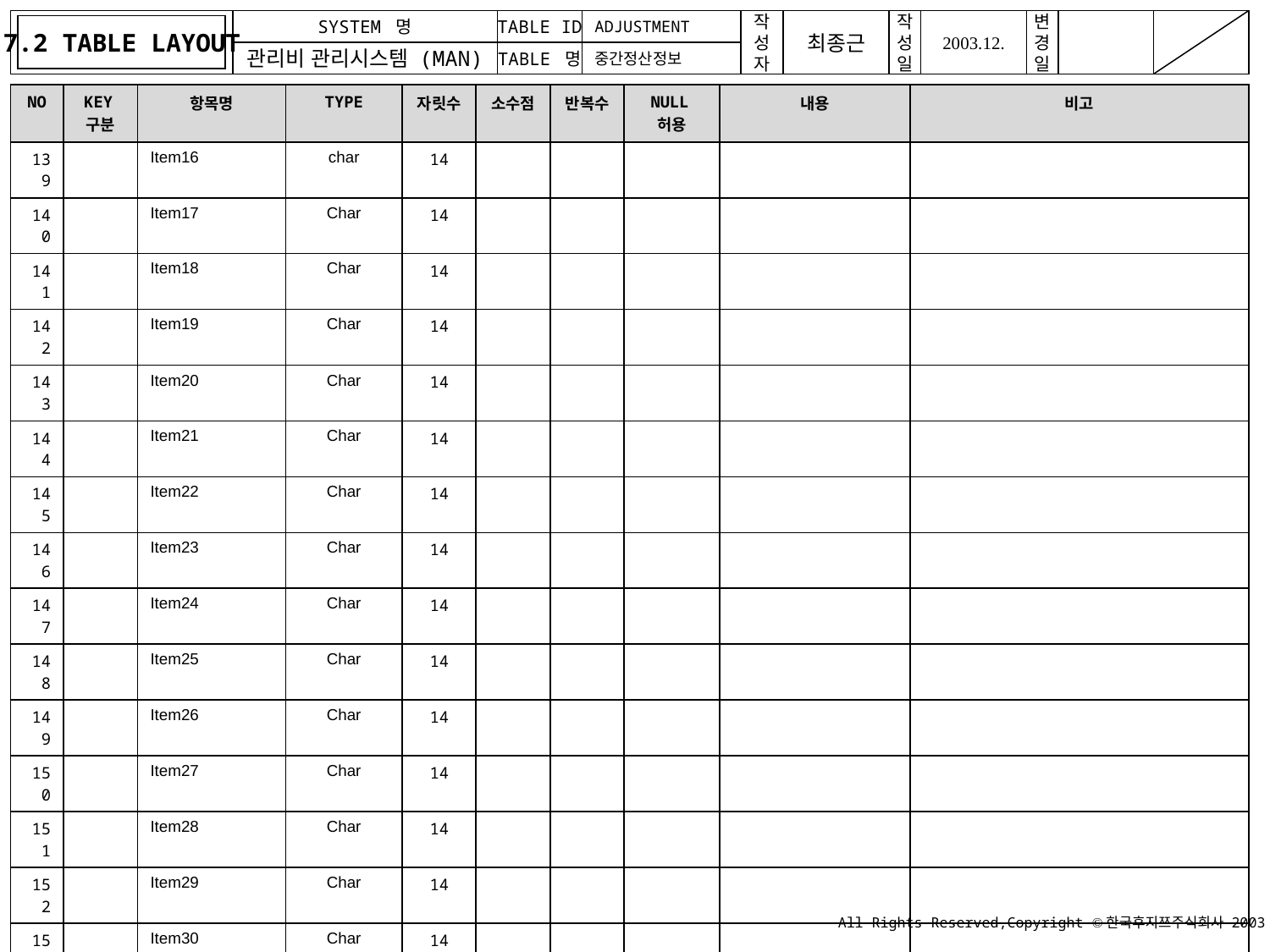

7.2 TABLE LAYOUT
ADJUSTMENT
중간정산정보
| NO | KEY구분 | 항목명 | TYPE | 자릿수 | 소수점 | 반복수 | NULL허용 | 내용 | 비고 |
| --- | --- | --- | --- | --- | --- | --- | --- | --- | --- |
| 139 |  | Item16 | char | 14 |  |  |  |  |  |
| 140 |  | Item17 | Char | 14 |  |  |  |  |  |
| 141 |  | Item18 | Char | 14 |  |  |  |  |  |
| 142 |  | Item19 | Char | 14 |  |  |  |  |  |
| 143 |  | Item20 | Char | 14 |  |  |  |  |  |
| 144 |  | Item21 | Char | 14 |  |  |  |  |  |
| 145 |  | Item22 | Char | 14 |  |  |  |  |  |
| 146 |  | Item23 | Char | 14 |  |  |  |  |  |
| 147 |  | Item24 | Char | 14 |  |  |  |  |  |
| 148 |  | Item25 | Char | 14 |  |  |  |  |  |
| 149 |  | Item26 | Char | 14 |  |  |  |  |  |
| 150 |  | Item27 | Char | 14 |  |  |  |  |  |
| 151 |  | Item28 | Char | 14 |  |  |  |  |  |
| 152 |  | Item29 | Char | 14 |  |  |  |  |  |
| 153 |  | Item30 | Char | 14 |  |  |  |  |  |
| 154 |  | Item31 | Char | 14 |  |  |  |  |  |
| 155 |  | Item32 | Char | 14 |  |  |  |  |  |
| 156 |  | Item33 | Char | 14 |  |  |  |  |  |
| 157 |  | Item34 | Char | 14 |  |  |  |  |  |
| 158 |  | Item35 | Char | 14 |  |  |  |  |  |
| 159 |  | Item36 | Char | 14 |  |  |  |  |  |
| 160 |  | Amt01 | Money |  |  |  |  |  |  |
| 161 |  | Amt02 | Money |  |  |  |  |  |  |
| 162 |  | Amt03 | Money |  |  |  |  |  |  |